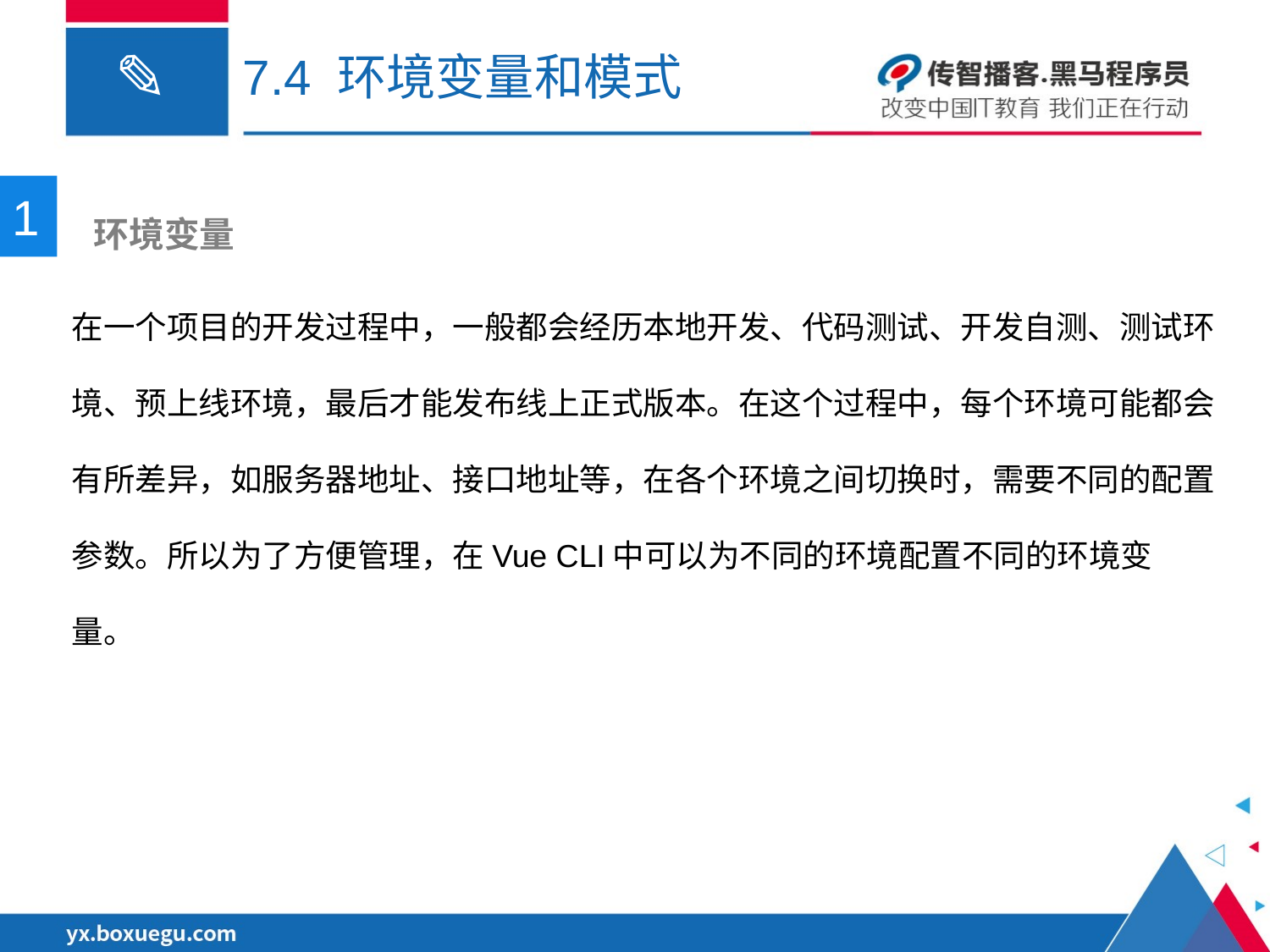

# 7.4 环境变量和模式

1
  环境变量
在一个项目的开发过程中，一般都会经历本地开发、代码测试、开发自测、测试环境、预上线环境，最后才能发布线上正式版本。在这个过程中，每个环境可能都会有所差异，如服务器地址、接口地址等，在各个环境之间切换时，需要不同的配置参数。所以为了方便管理，在Vue CLI中可以为不同的环境配置不同的环境变量。